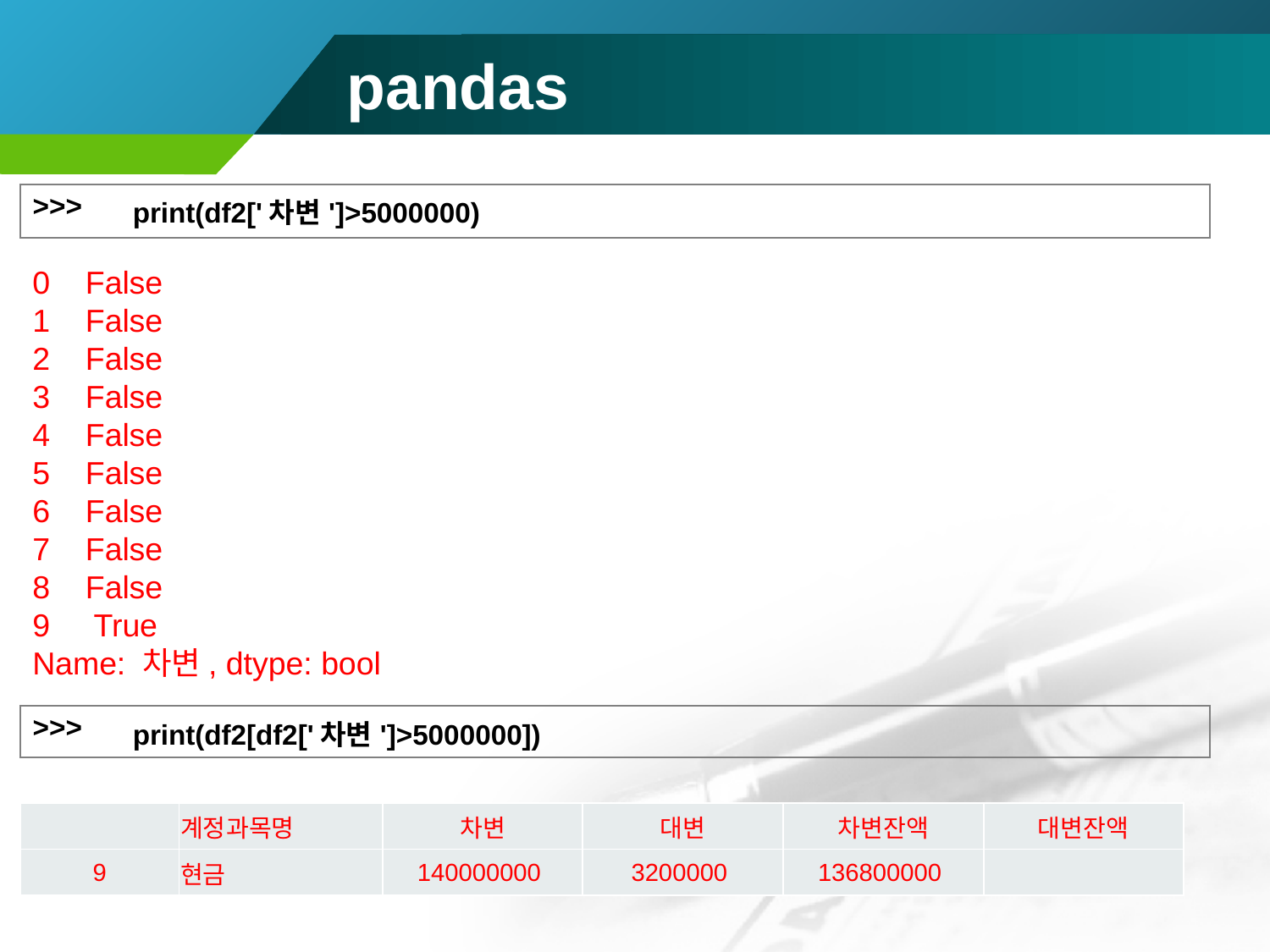

# pandas
| >>> | print(df2['차변']>5000000) |
| --- | --- |
0    False
1    False
2    False
3    False
4    False
5    False
6    False
7    False
8    False
9     True
Name: 차변, dtype: bool
| >>> | print(df2[df2['차변']>5000000]) |
| --- | --- |
|  | 계정과목명 | 차변 | 대변 | 차변잔액 | 대변잔액 |
| --- | --- | --- | --- | --- | --- |
| 9 | 현금 | 140000000 | 3200000 | 136800000 |  |